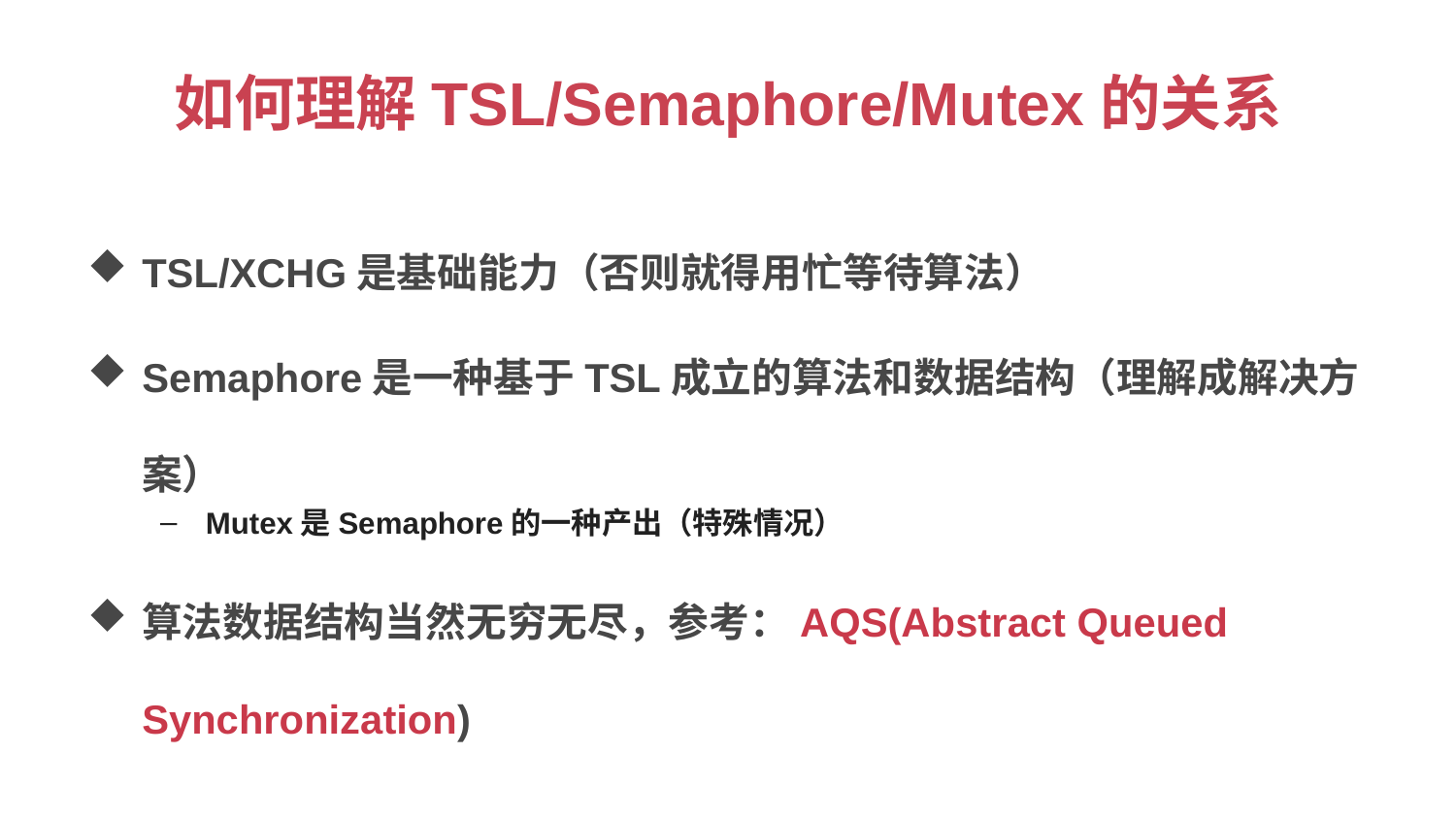

# 如何理解TSL/Semaphore/Mutex的关系
TSL/XCHG是基础能力（否则就得用忙等待算法）
Semaphore是一种基于TSL成立的算法和数据结构（理解成解决方案）
Mutex是Semaphore的一种产出（特殊情况）
算法数据结构当然无穷无尽，参考：AQS(Abstract Queued Synchronization)